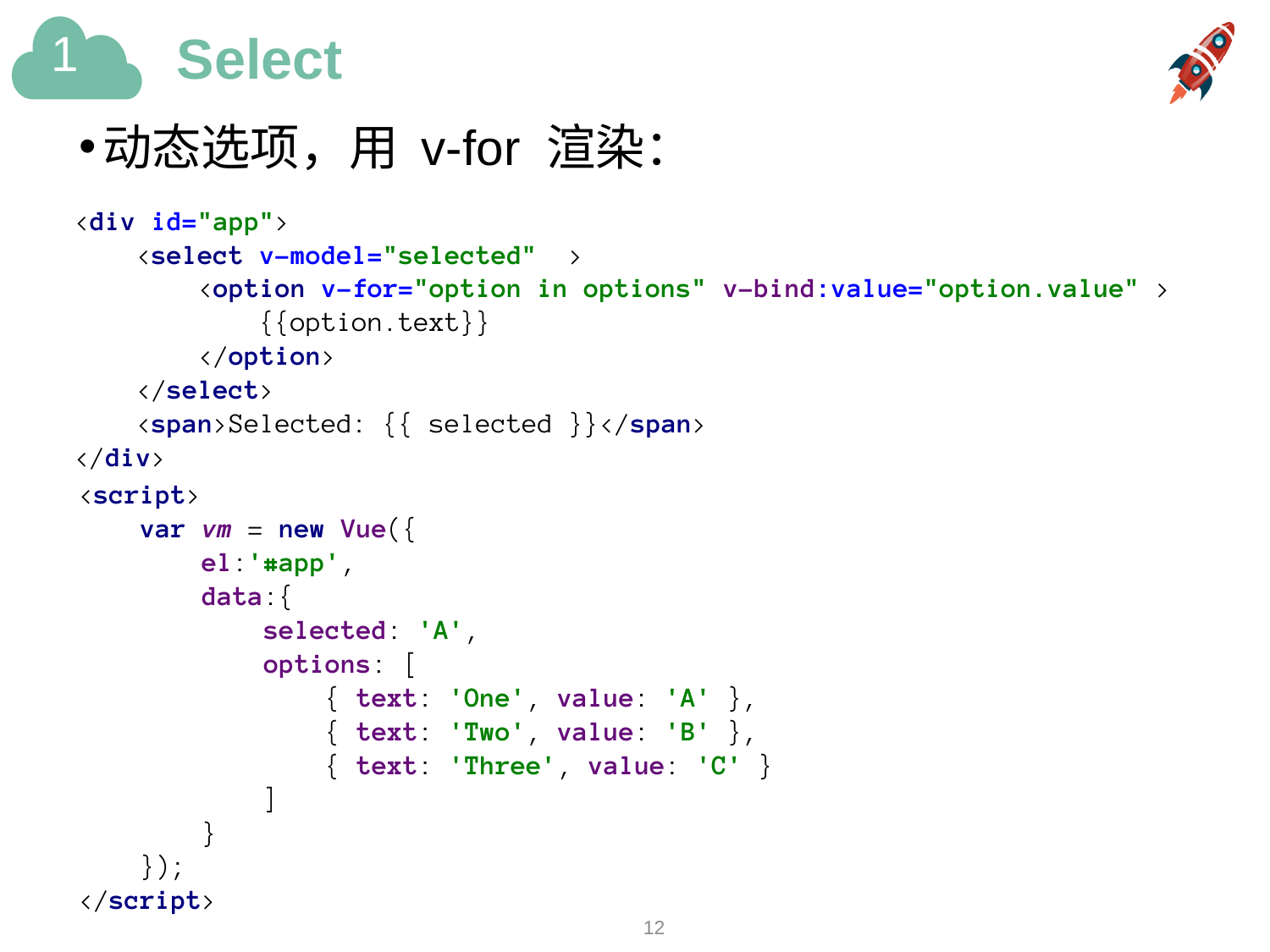

# Select
动态选项，用 v-for 渲染：
<div id="app">
    <select v-model="selected"  >
        <option v-for="option in options" v-bind:value="option.value" >
            {{option.text}}
        </option>
    </select>
    <span>Selected: {{ selected }}</span>
</div>
<script>
    var vm = new Vue({
        el:'#app',
        data:{
            selected: 'A',
            options: [
                { text: 'One', value: 'A' },
                { text: 'Two', value: 'B' },
                { text: 'Three', value: 'C' }
            ]
        }
    });
</script>
12